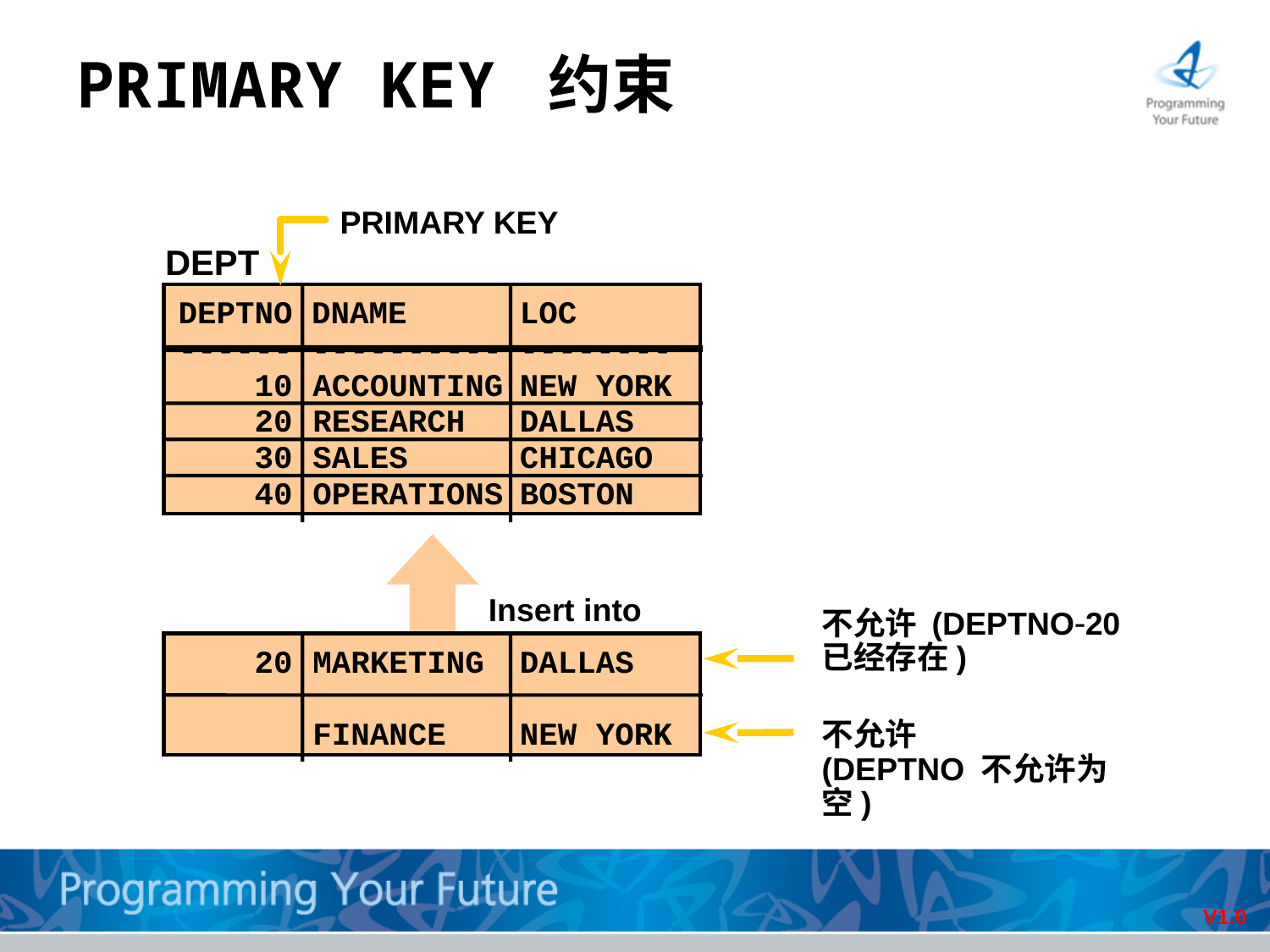

# PRIMARY KEY 约束

PRIMARY KEY

DEPT

DEPTNO DNAME     	LOC
------ ----------	--------
    10	ACCOUNTING	NEW YORK
    20	RESEARCH	DALLAS
    30	SALES		CHICAGO
    40	OPERATIONS	BOSTON

    20	MARKETING	DALLAS

	FINANCE	NEW YORK

Insert into
不允许 (DEPTNO−20 已经存在)

不允许
(DEPTNO 不允许为空)